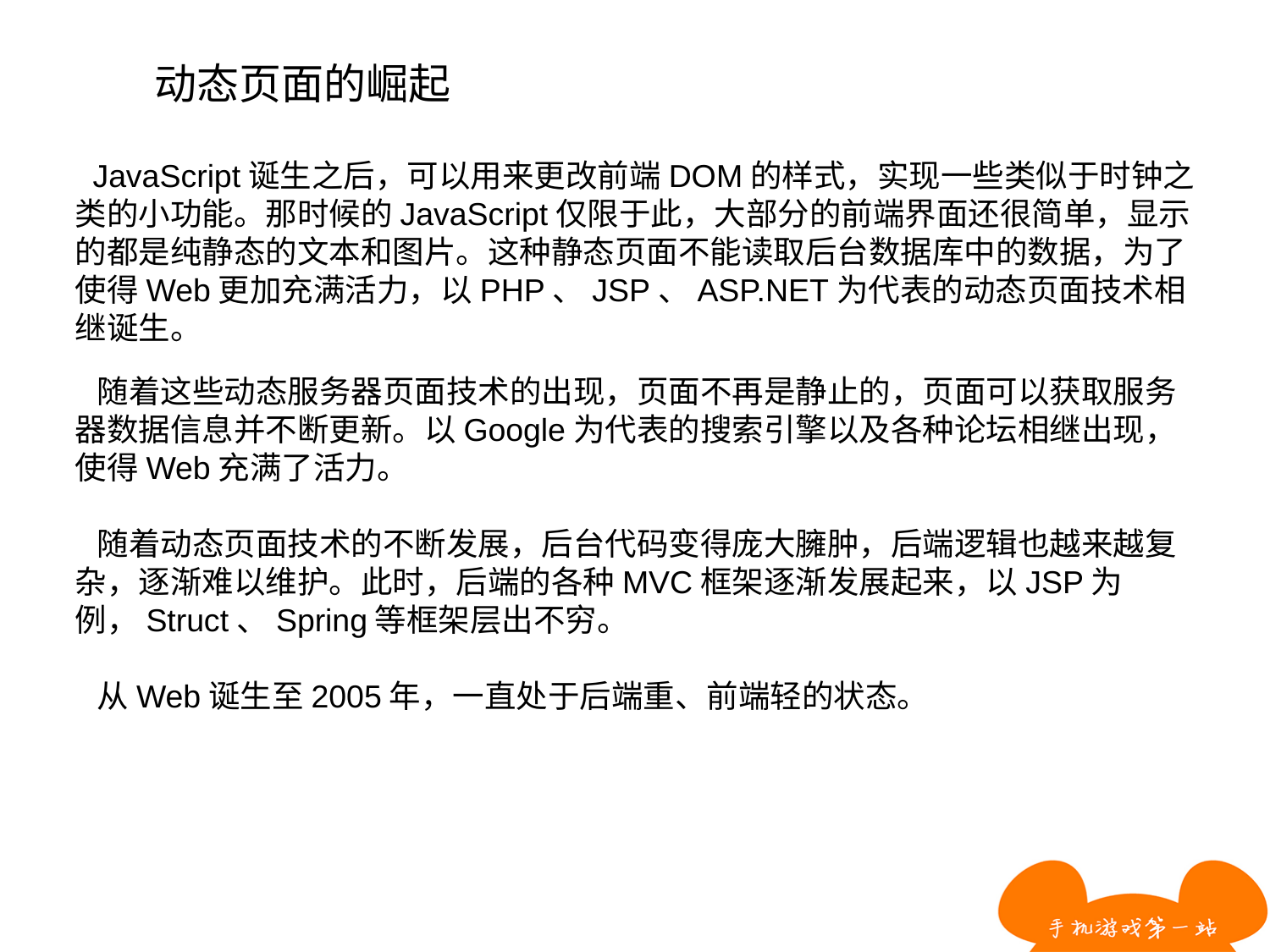

动态页面的崛起
  JavaScript诞生之后，可以用来更改前端DOM的样式，实现一些类似于时钟之类的小功能。那时候的JavaScript仅限于此，大部分的前端界面还很简单，显示的都是纯静态的文本和图片。这种静态页面不能读取后台数据库中的数据，为了使得Web更加充满活力，以PHP、JSP、ASP.NET为代表的动态页面技术相继诞生。

  随着这些动态服务器页面技术的出现，页面不再是静止的，页面可以获取服务器数据信息并不断更新。以Google为代表的搜索引擎以及各种论坛相继出现，使得Web充满了活力。

  随着动态页面技术的不断发展，后台代码变得庞大臃肿，后端逻辑也越来越复杂，逐渐难以维护。此时，后端的各种MVC框架逐渐发展起来，以JSP为例，Struct、Spring等框架层出不穷。

  从Web诞生至2005年，一直处于后端重、前端轻的状态。